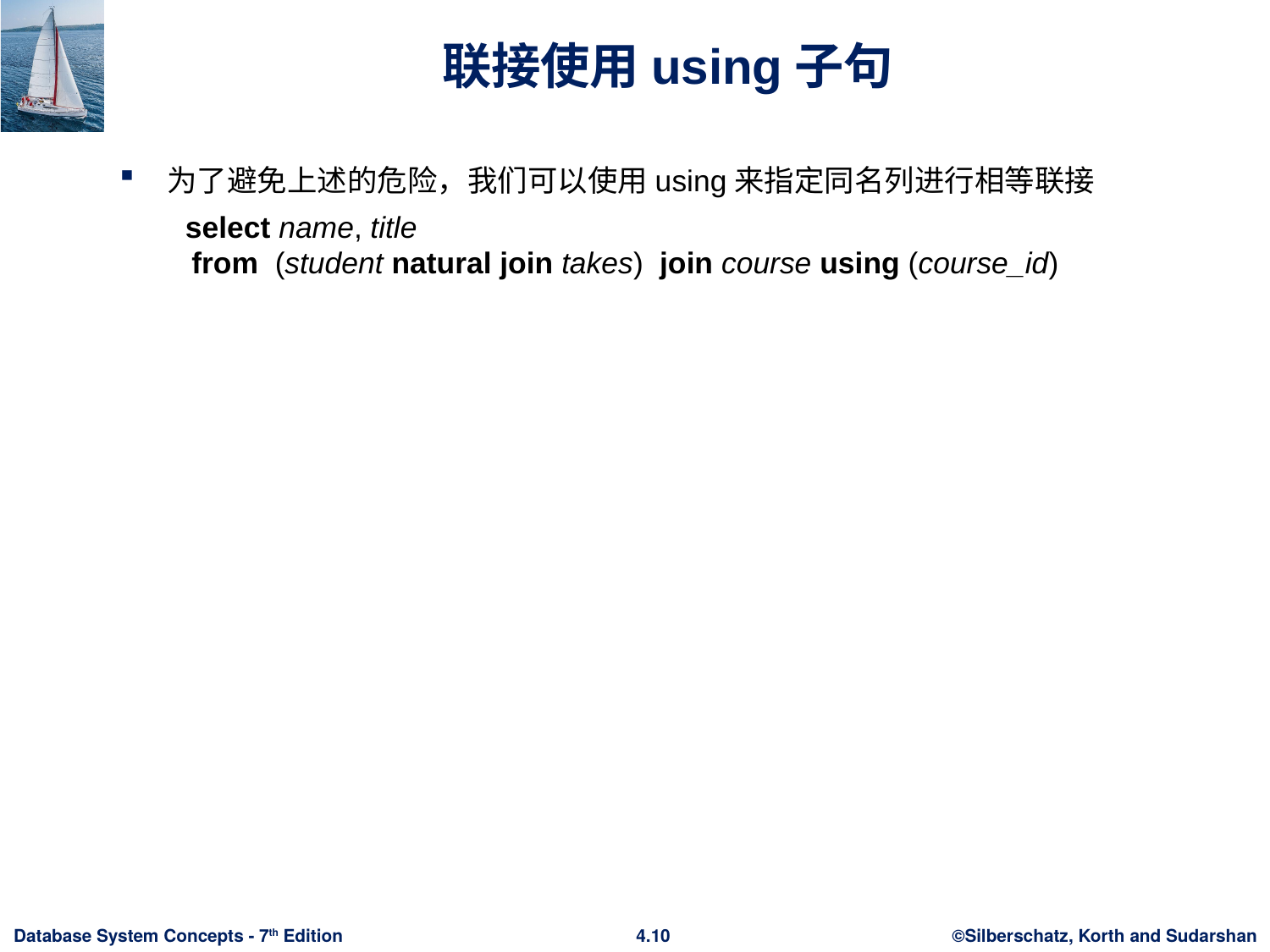

# 联接使用using子句
为了避免上述的危险，我们可以使用using来指定同名列进行相等联接
        select name, title
   from  (student natural join takes)  join course using (course_id)